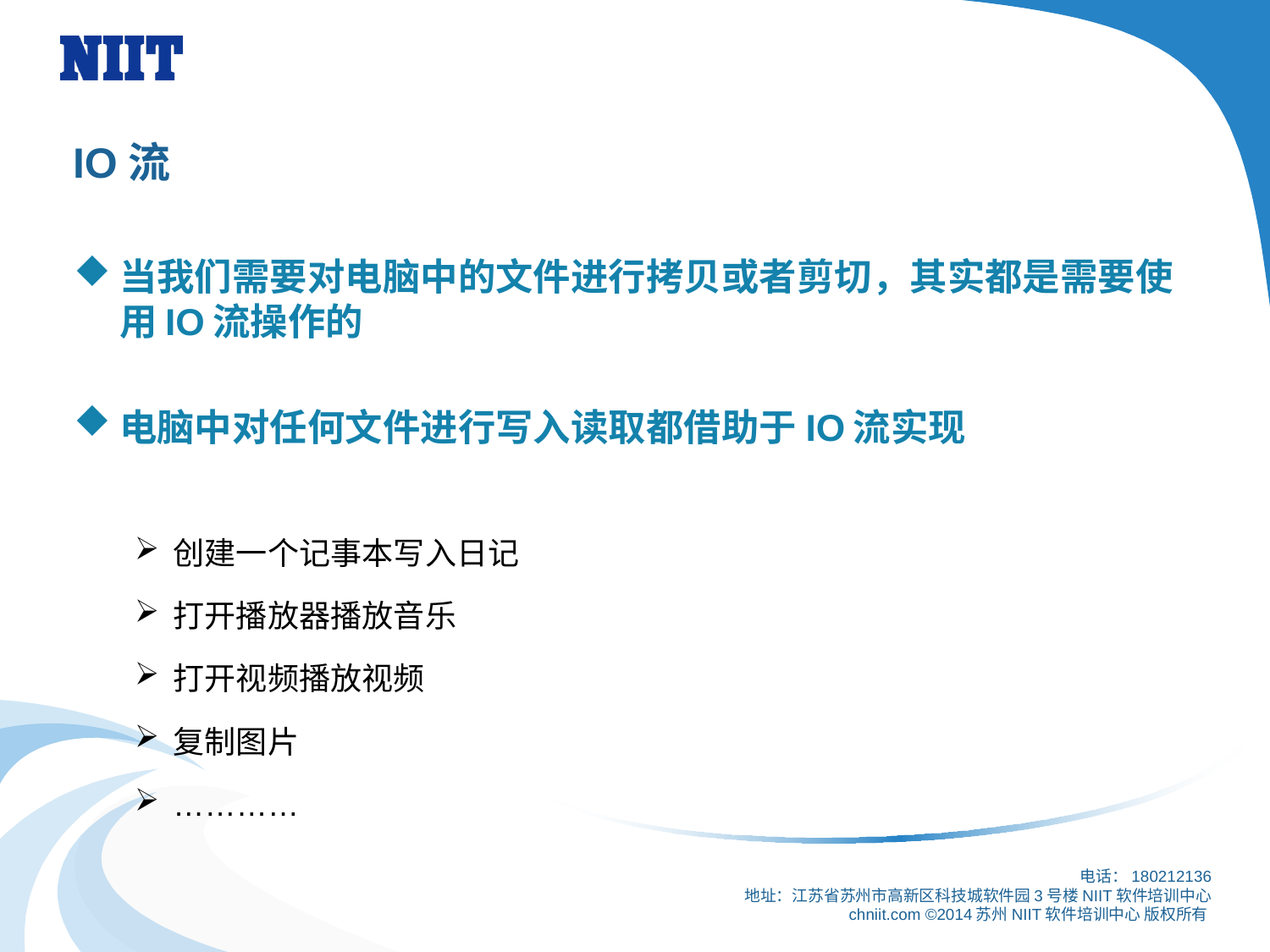

# IO流
当我们需要对电脑中的文件进行拷贝或者剪切，其实都是需要使用IO流操作的

电脑中对任何文件进行写入读取都借助于IO流实现

创建一个记事本写入日记
打开播放器播放音乐
打开视频播放视频
复制图片
…………